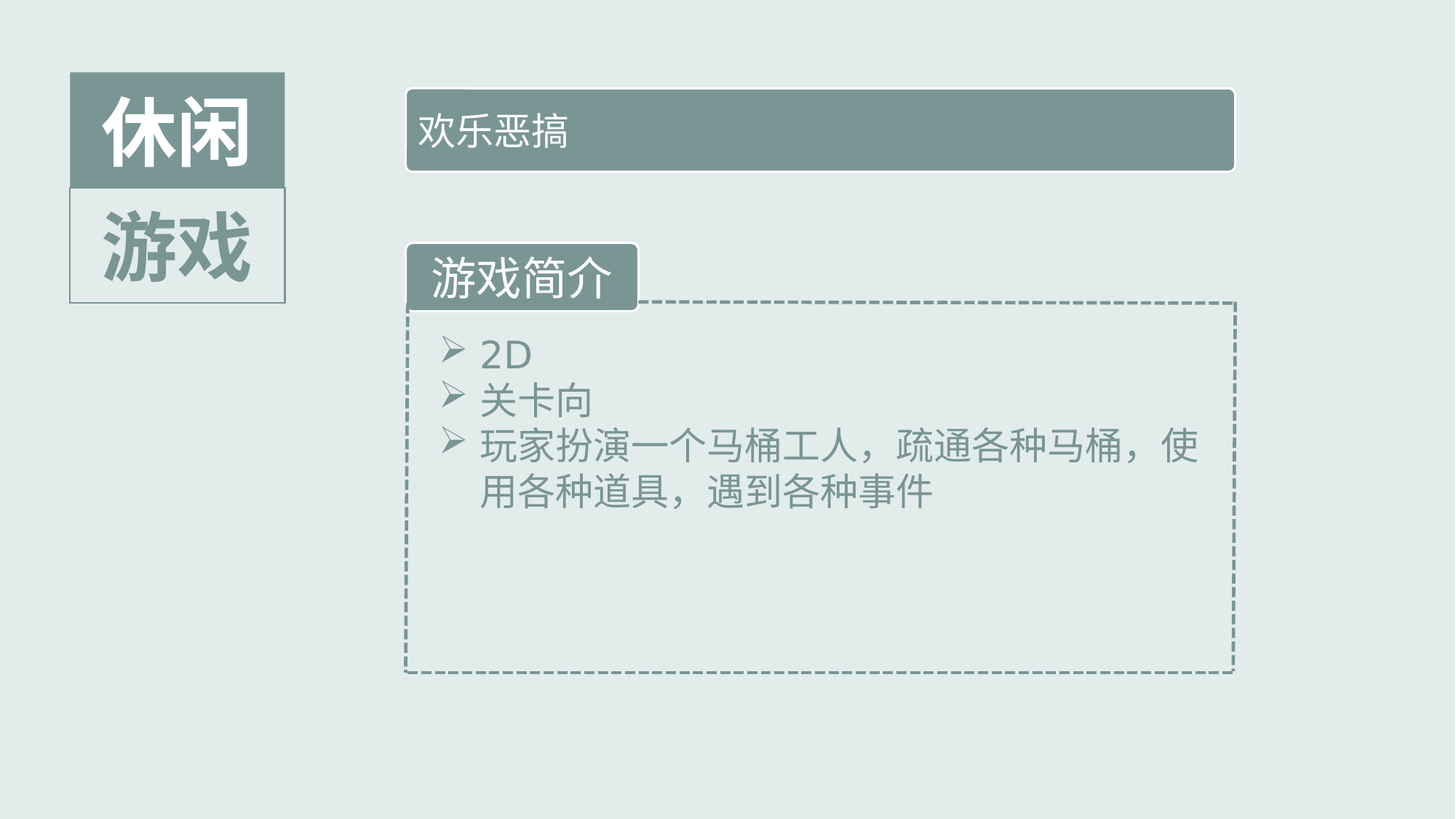

休闲
游戏
欢乐恶搞
游戏简介
2D
关卡向
玩家扮演一个马桶工人，疏通各种马桶，使用各种道具，遇到各种事件